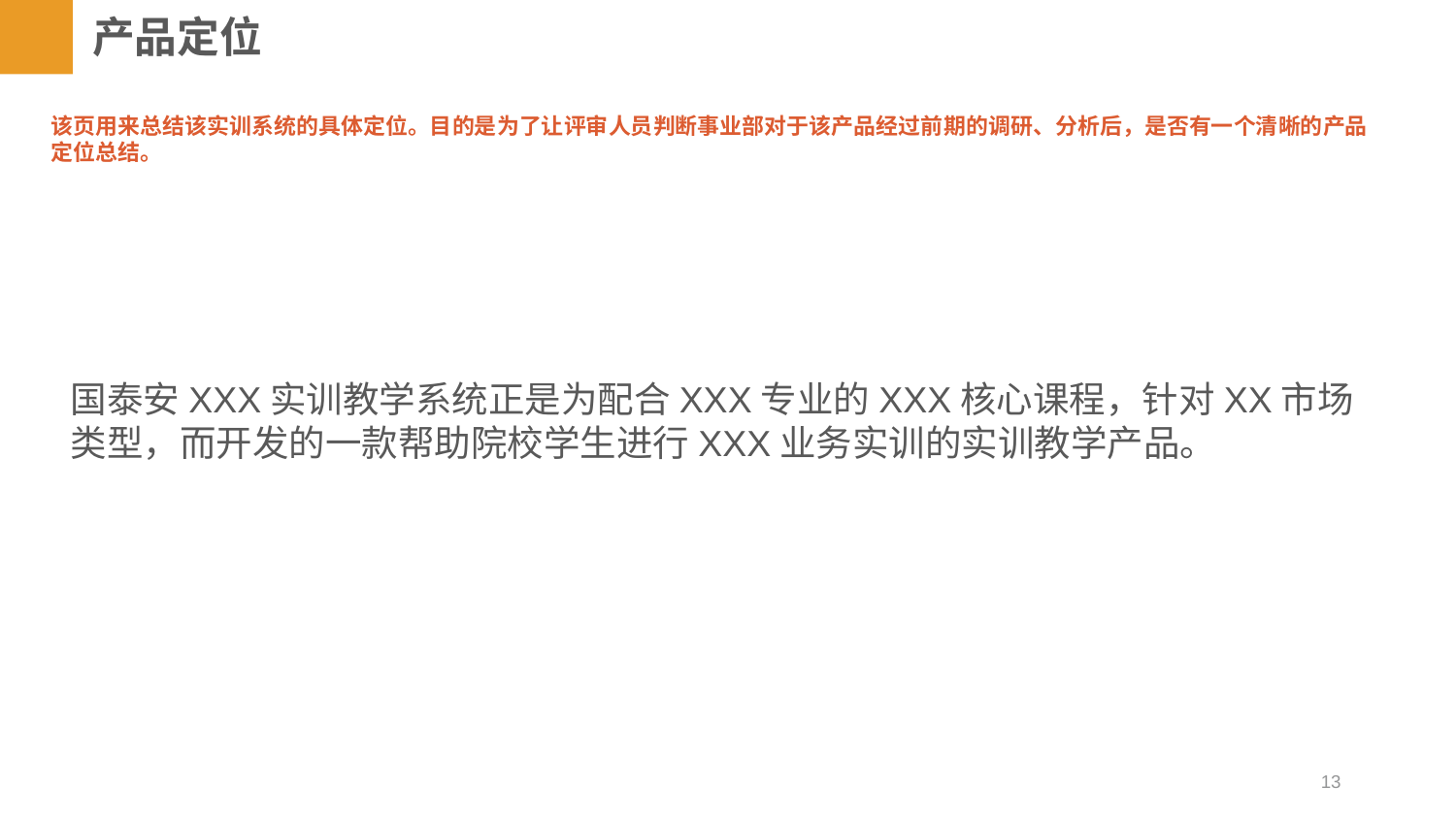

产品定位
该页用来总结该实训系统的具体定位。目的是为了让评审人员判断事业部对于该产品经过前期的调研、分析后，是否有一个清晰的产品定位总结。
国泰安XXX实训教学系统正是为配合XXX专业的XXX核心课程，针对XX市场类型，而开发的一款帮助院校学生进行XXX业务实训的实训教学产品。
13